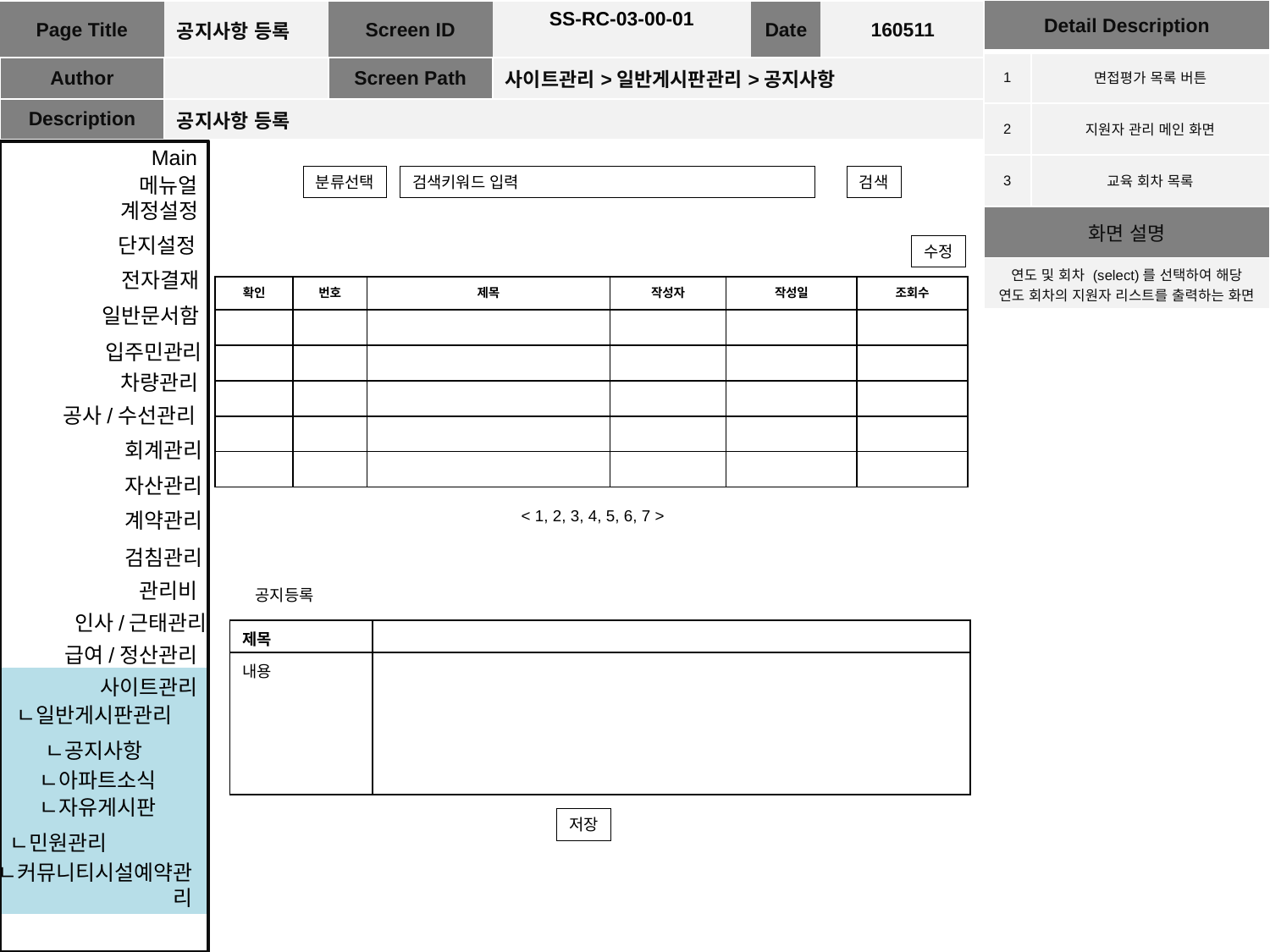

| Detail Description |  |
| --- | --- |
| 1 | 면접평가 목록 버튼 |
| 2 | 지원자 관리 메인 화면 |
| 3 | 교육 회차 목록 |
| 화면 설명 |  |
| 연도 및 회차 (select)를 선택하여 해당 연도 회차의 지원자 리스트를 출력하는 화면 |  |
| Page Title | 공지사항 등록 | Screen ID | SS-RC-03-00-01 | Date | 160511 |
| --- | --- | --- | --- | --- | --- |
| Author |  | Screen Path | 사이트관리>일반게시판관리>공지사항 |  |  |
| Description | 공지사항 등록 |  |  |  |  |
Main

메뉴얼
분류선택
검색키워드 입력
검색
계정설정
단지설정
수정
전자결재
| 확인 | 번호 | 제목 | 작성자 | 작성일 | 조회수 |
| --- | --- | --- | --- | --- | --- |
|  |  |  |  |  |  |
|  |  |  |  |  |  |
|  |  |  |  |  |  |
|  |  |  |  |  |  |
|  |  |  |  |  |  |
일반문서함
입주민관리
차량관리
공사/수선관리
회계관리
자산관리
< 1, 2, 3, 4, 5, 6, 7 >
계약관리
검침관리
관리비
공지등록
인사/근태관리
| 제목 |  |
| --- | --- |
| 내용 |  |
급여/정산관리

사이트관리
ㄴ일반게시판관리
ㄴ공지사항
ㄴ아파트소식
ㄴ자유게시판
저장
ㄴ민원관리
ㄴ커뮤니티시설예약관리